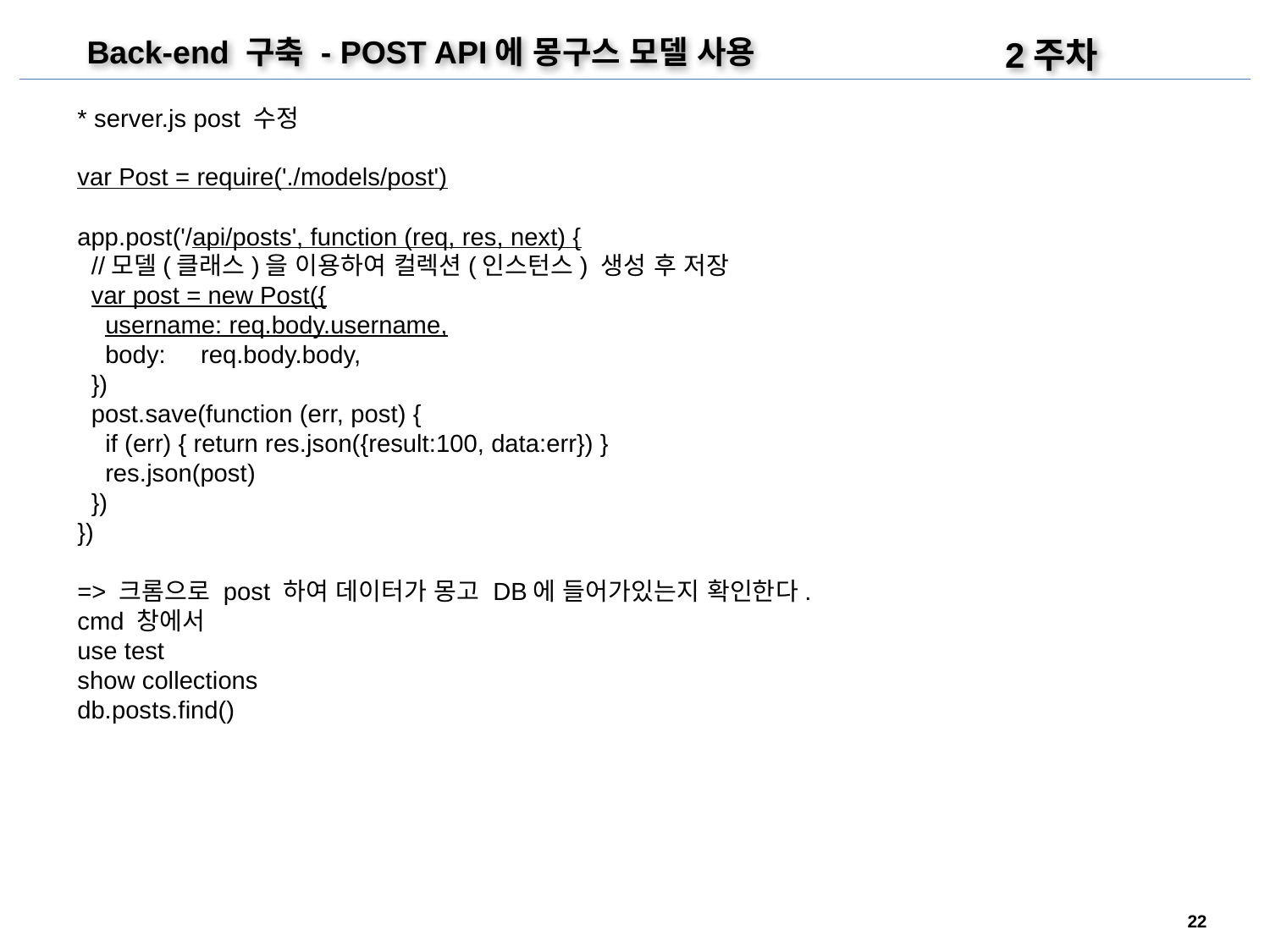

2주차
Back-end 구축 - POST API에 몽구스 모델 사용
* server.js post 수정

var Post = require('./models/post')

app.post('/api/posts', function (req, res, next) {
  //모델(클래스)을 이용하여 컬렉션(인스턴스) 생성 후 저장
  var post = new Post({
    username: req.body.username,
    body:     req.body.body,
  })
  post.save(function (err, post) {
    if (err) { return res.json({result:100, data:err}) }
    res.json(post)
  })
})

=> 크롬으로 post 하여 데이터가 몽고 DB에 들어가있는지 확인한다.
cmd 창에서
use test
show collections
db.posts.find()